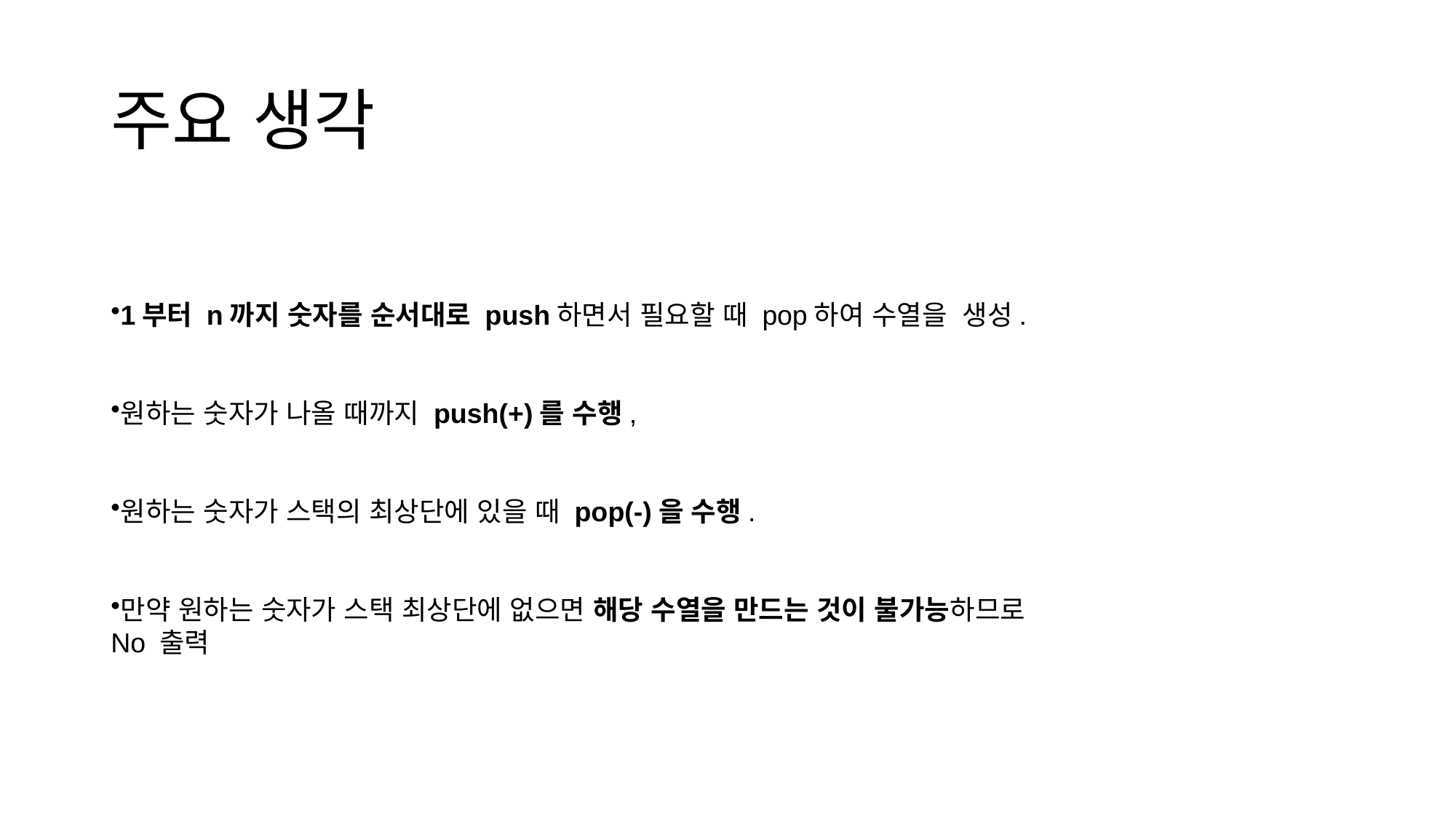

# 주요 생각
1부터 n까지 숫자를 순서대로 push하면서 필요할 때 pop하여 수열을  생성.

원하는 숫자가 나올 때까지 push(+)를 수행,

원하는 숫자가 스택의 최상단에 있을 때 pop(-)을 수행.

만약 원하는 숫자가 스택 최상단에 없으면 해당 수열을 만드는 것이 불가능하므로
No 출력